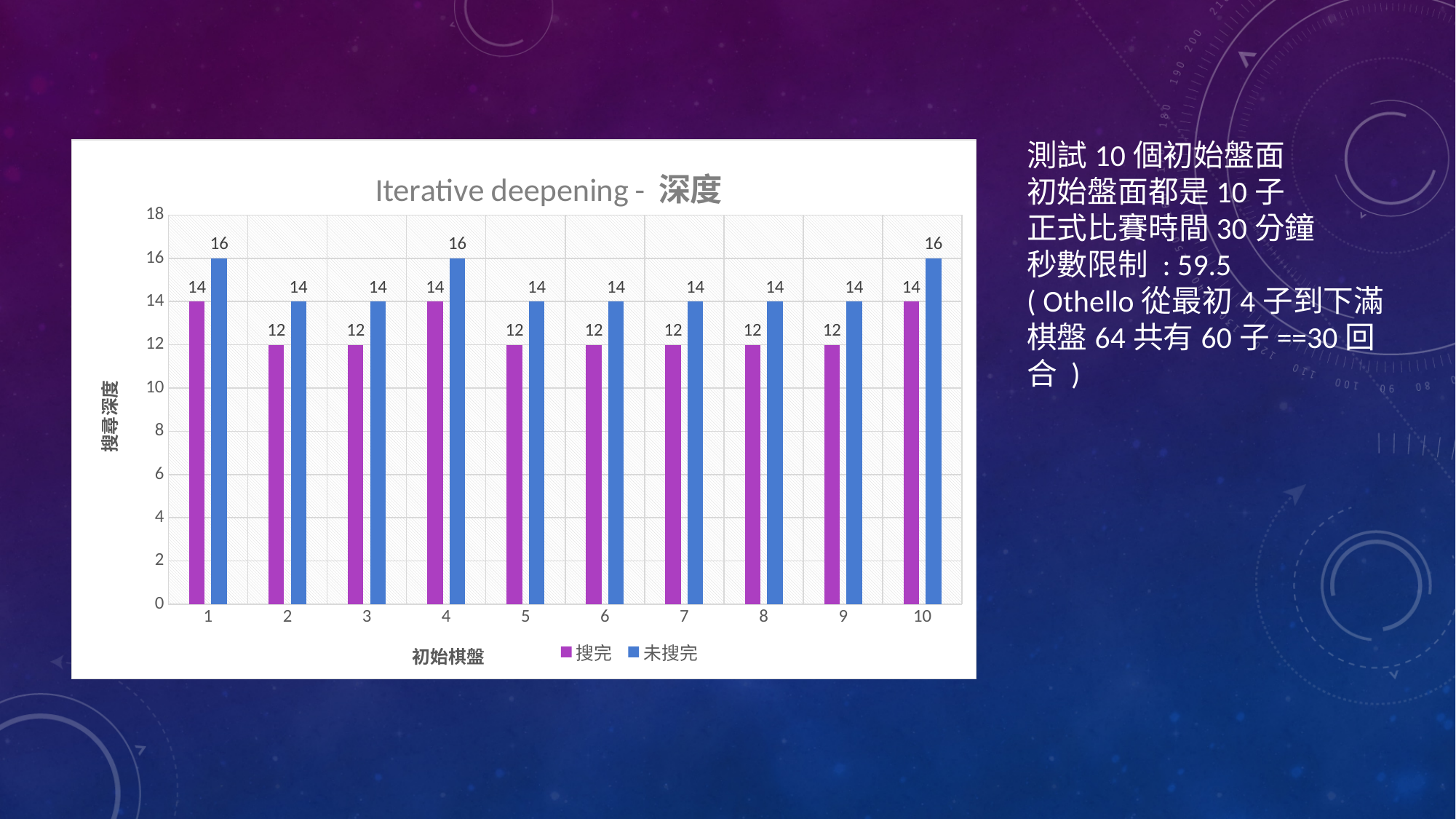

測試10個初始盤面
初始盤面都是10子
正式比賽時間30分鐘
秒數限制 : 59.5
( Othello從最初4子到下滿棋盤64共有60子==30回合 )

### Chart: Iterative deepening - 深度

| Category |  |  |
|---|---|---|